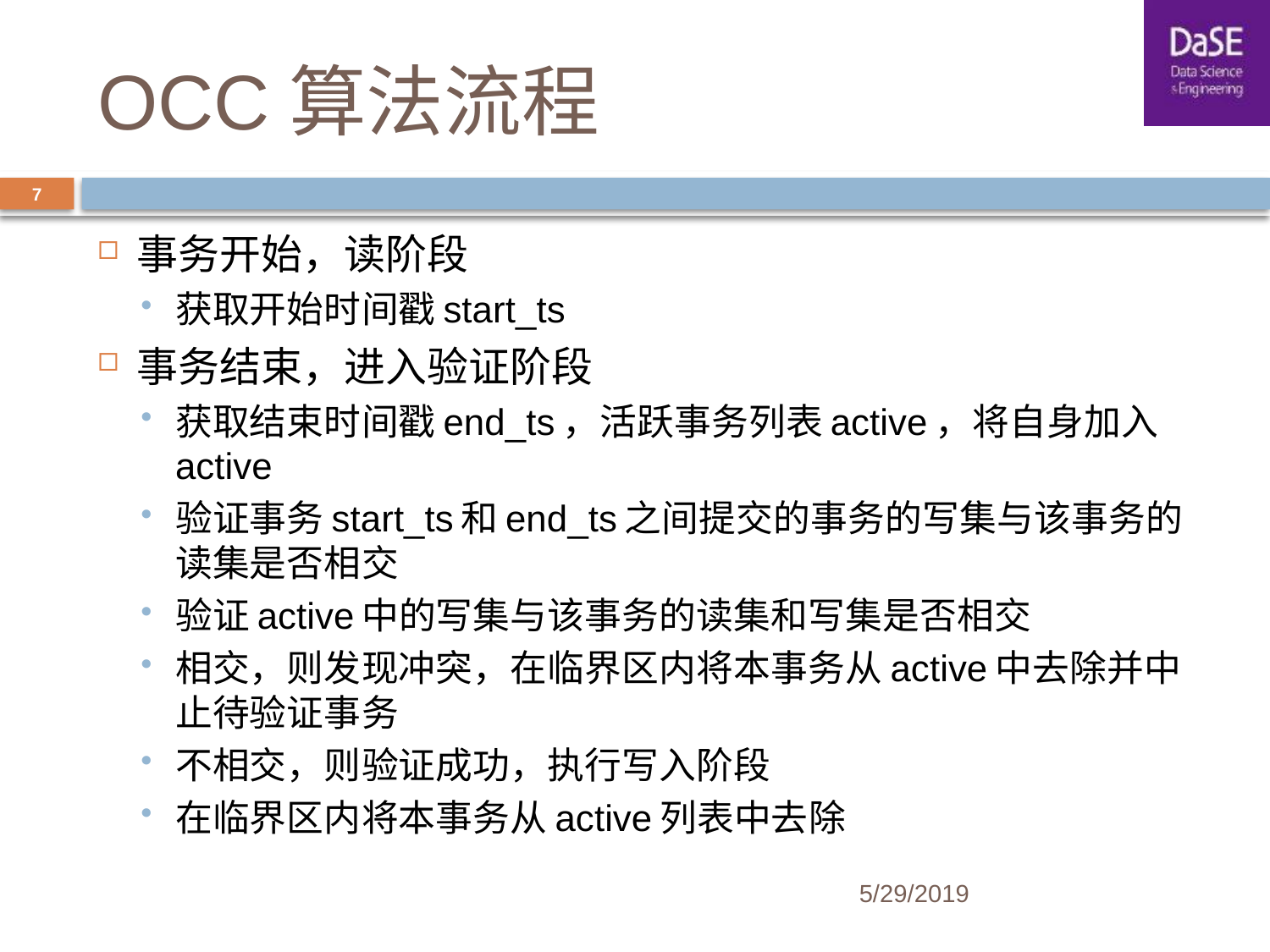

# OCC算法流程
7
事务开始，读阶段
获取开始时间戳start_ts
事务结束，进入验证阶段
获取结束时间戳end_ts，活跃事务列表active，将自身加入active
验证事务start_ts和end_ts之间提交的事务的写集与该事务的读集是否相交
验证active中的写集与该事务的读集和写集是否相交
相交，则发现冲突，在临界区内将本事务从active中去除并中止待验证事务
不相交，则验证成功，执行写入阶段
在临界区内将本事务从active列表中去除
5/29/2019